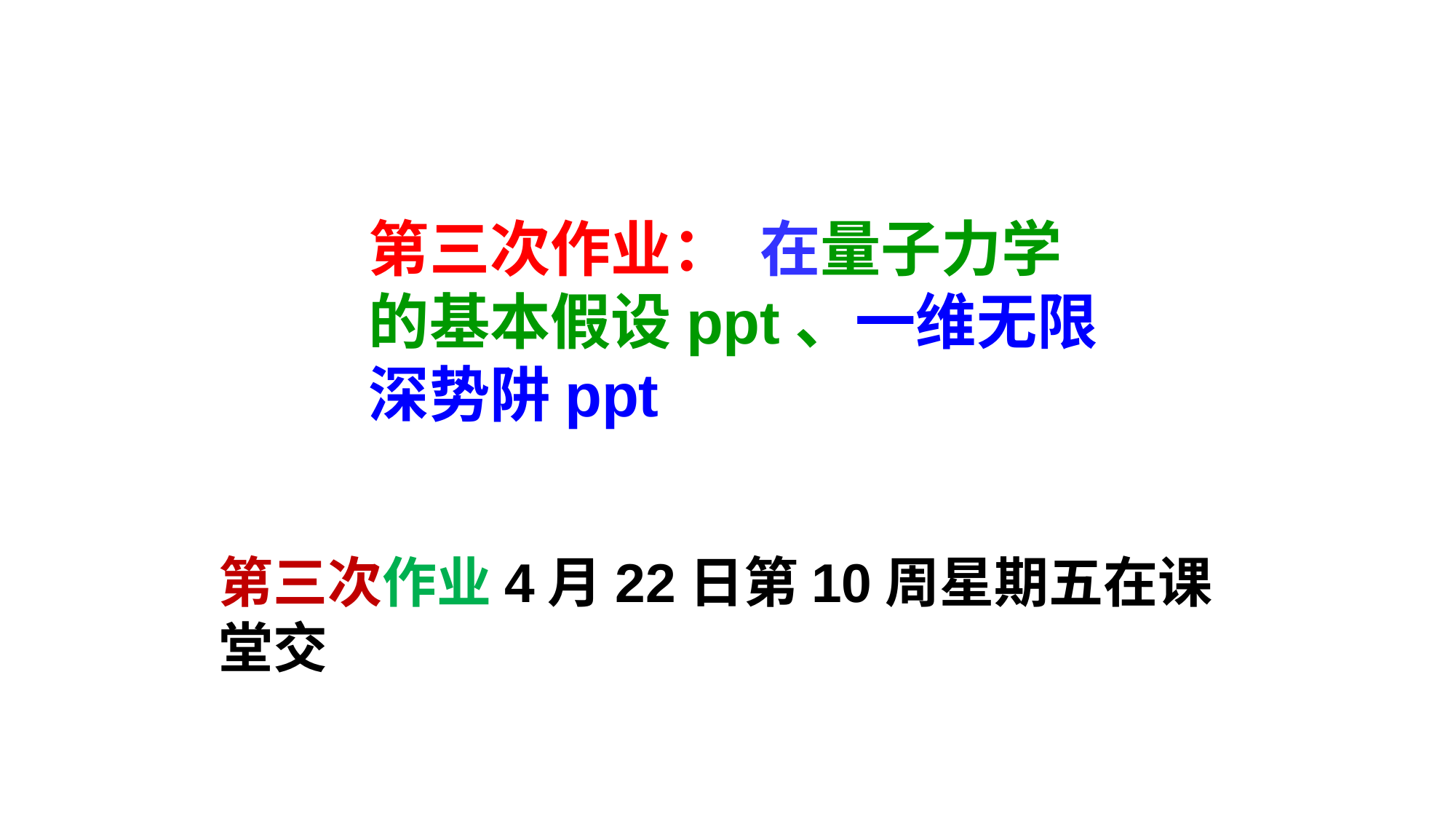

第三次作业：  在量子力学的基本假设ppt、一维无限深势阱ppt

第三次作业4月22日第10周星期五在课堂交